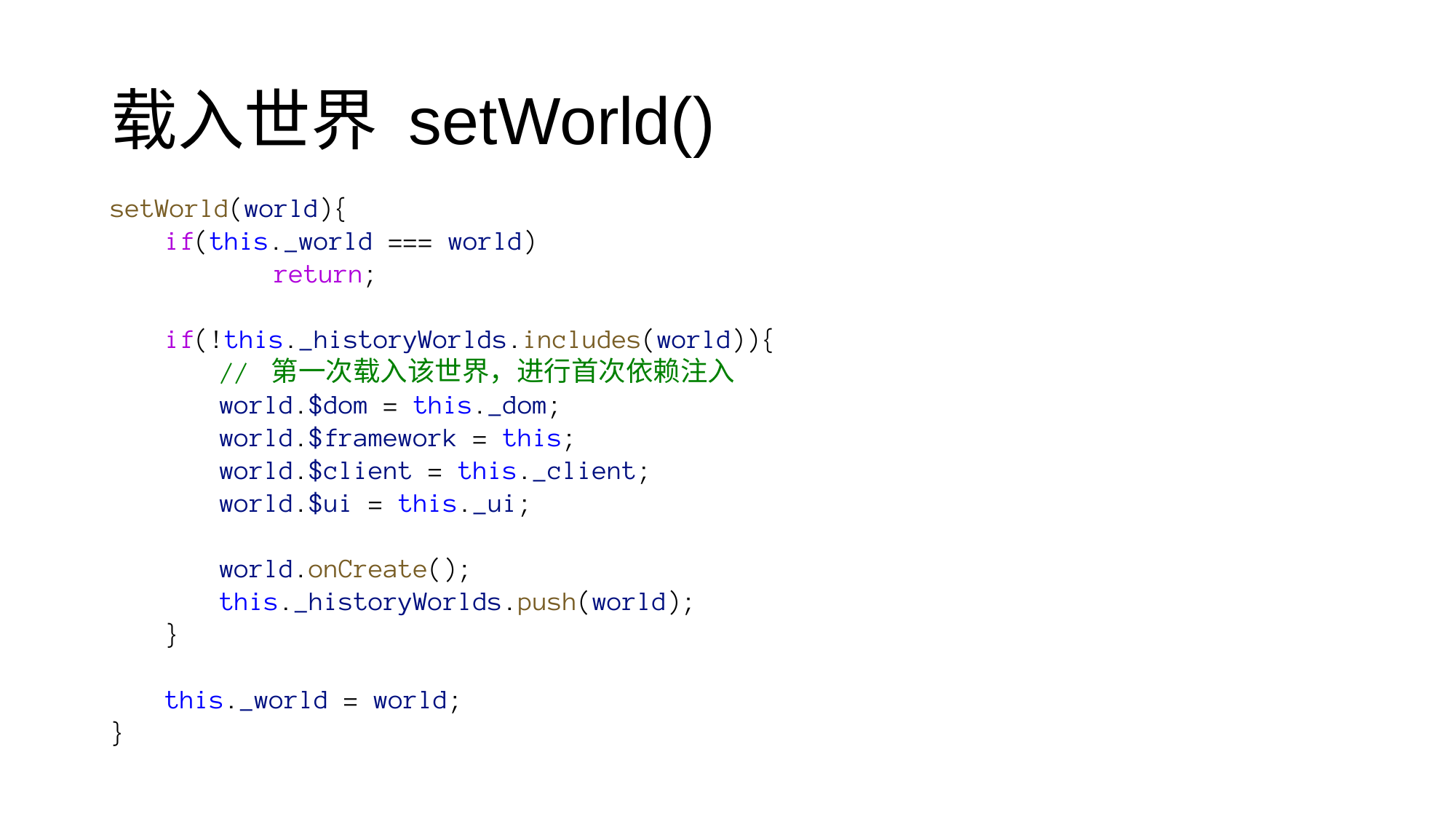

# 载入世界 setWorld()
setWorld(world){
if(this._world === world)
	return;
if(!this._historyWorlds.includes(world)){
// 第一次载入该世界，进行首次依赖注入
world.$dom = this._dom;
world.$framework = this;
world.$client = this._client;
world.$ui = this._ui;
world.onCreate();
this._historyWorlds.push(world);
}
this._world = world;
}